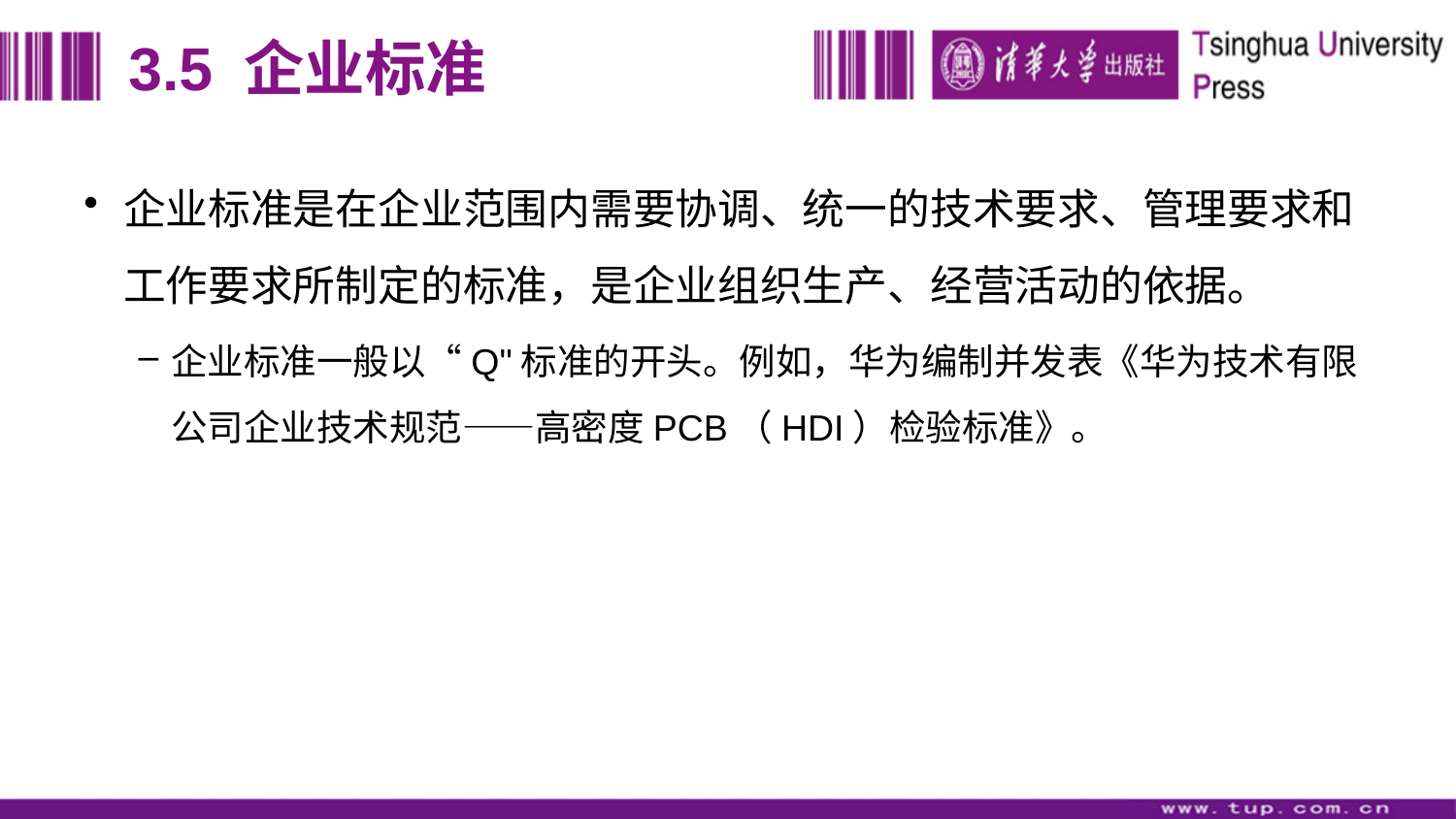

# 3.5 企业标准
企业标准是在企业范围内需要协调、统一的技术要求、管理要求和工作要求所制定的标准，是企业组织生产、经营活动的依据。
企业标准一般以“Q"标准的开头。例如，华为编制并发表《华为技术有限公司企业技术规范——高密度PCB（HDI）检验标准》。